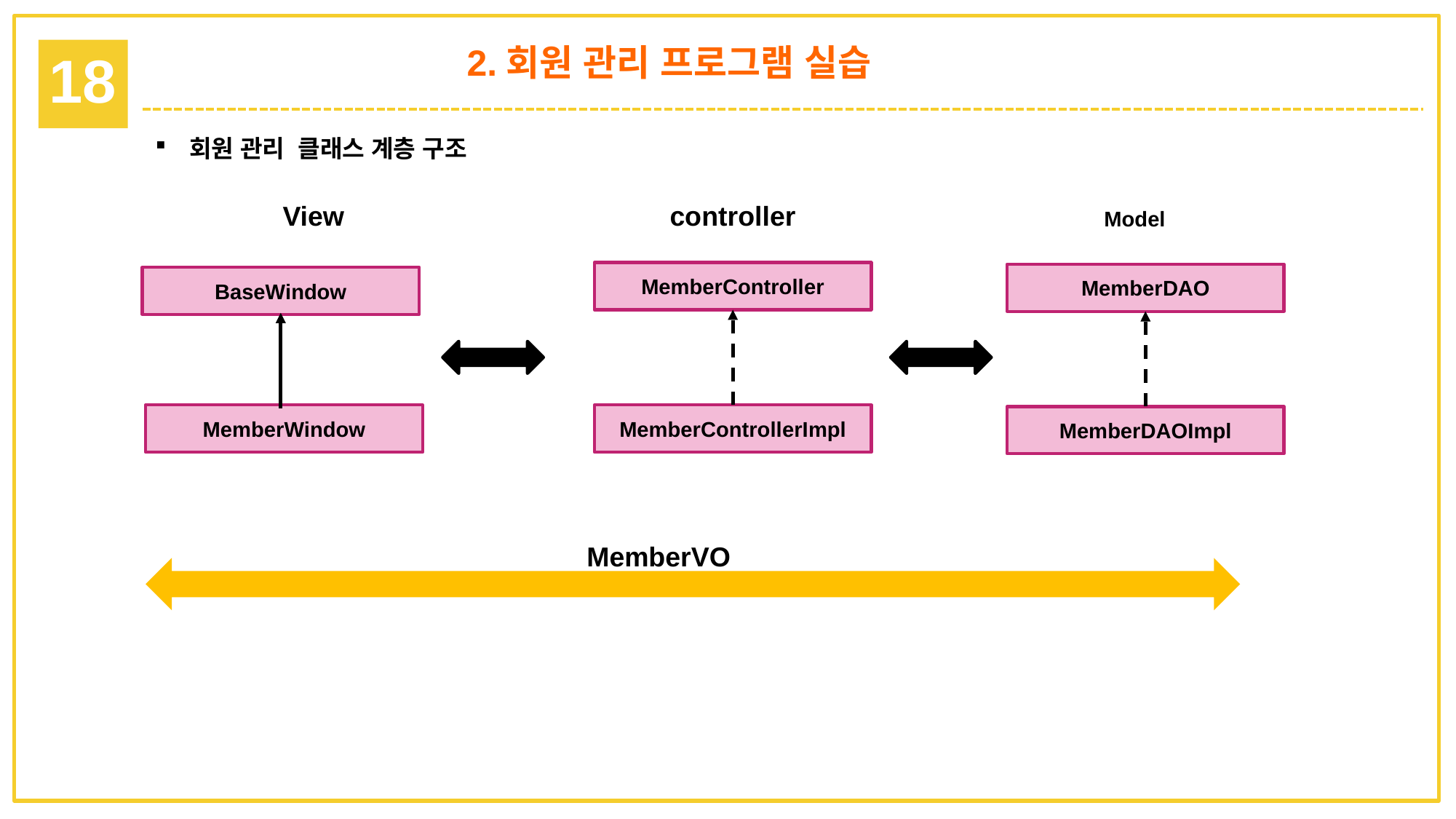

2.회원 관리 프로그램 실습
18

회원 관리  클래스 계층 구조
View
controller
Model
MemberController
MemberDAO
BaseWindow

MemberWindow
MemberControllerImpl
MemberDAOImpl
MemberVO